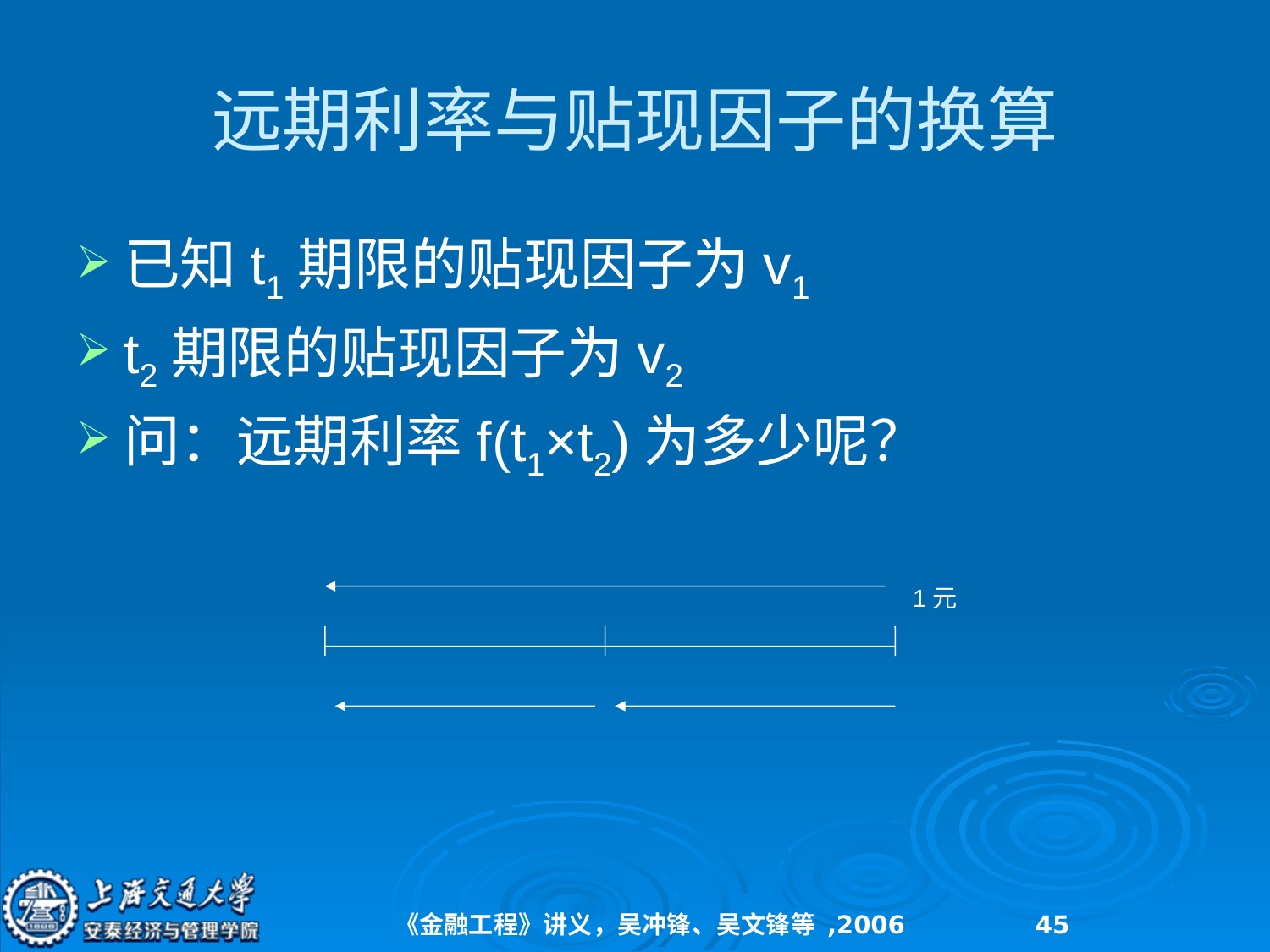

# 远期利率与贴现因子的换算
已知t1期限的贴现因子为v1
t2期限的贴现因子为v2
问：远期利率f(t1×t2)为多少呢？
1元